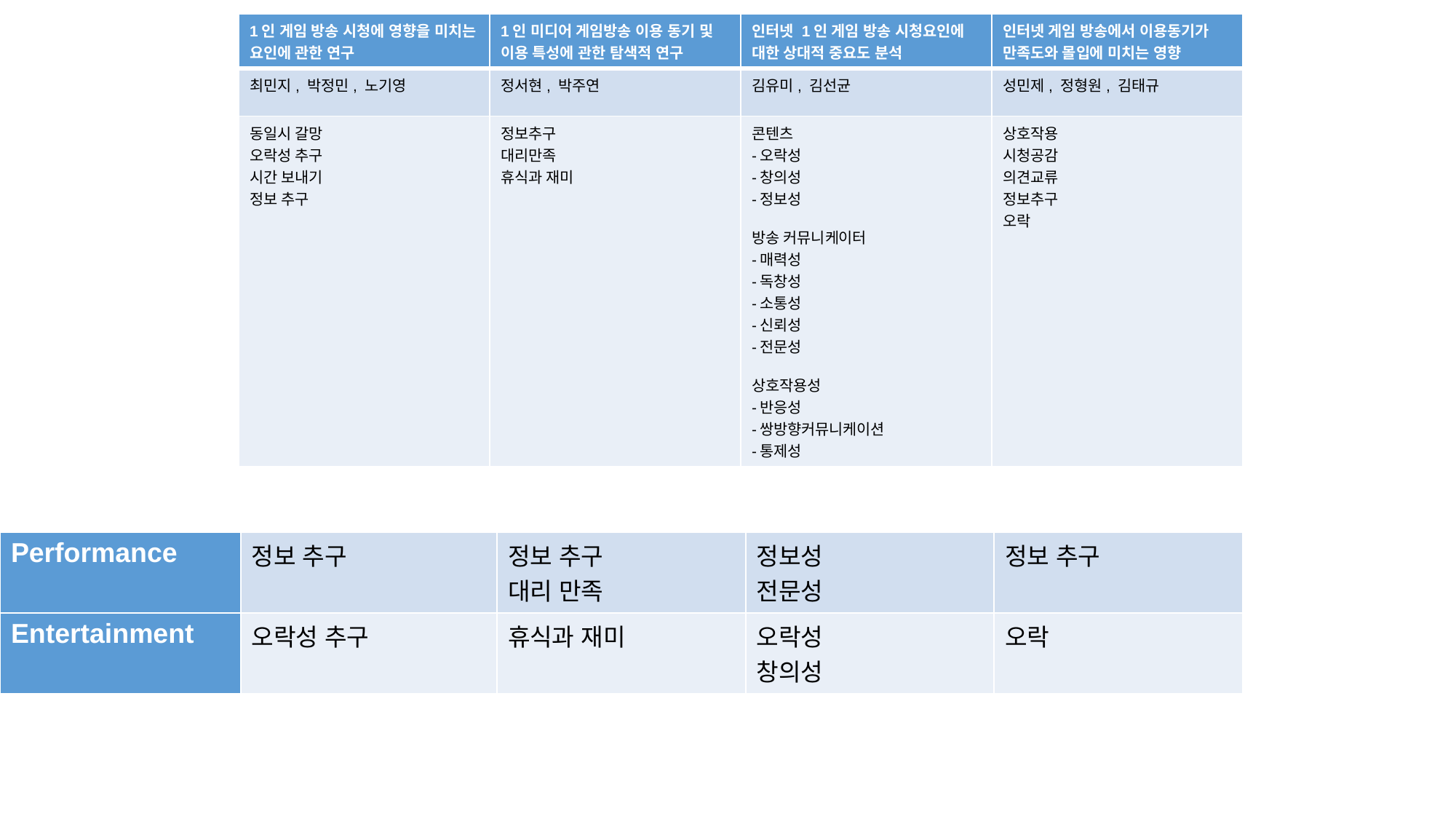

| 1인 게임 방송 시청에 영향을 미치는 요인에 관한 연구 | 1인 미디어 게임방송 이용 동기 및 이용 특성에 관한 탐색적 연구 | 인터넷 1인 게임 방송 시청요인에 대한 상대적 중요도 분석 | 인터넷 게임 방송에서 이용동기가 만족도와 몰입에 미치는 영향 |
| --- | --- | --- | --- |
| 최민지, 박정민, 노기영 | 정서현, 박주연 | 김유미, 김선균 | 성민제, 정형원, 김태규 |
| 동일시 갈망 오락성 추구 시간 보내기 정보 추구 | 정보추구 대리만족 휴식과 재미 | 콘텐츠 -오락성 -창의성 -정보성 방송 커뮤니케이터 -매력성 -독창성 -소통성 -신뢰성 -전문성 상호작용성 -반응성 -쌍방향커뮤니케이션 -통제성 | 상호작용 시청공감 의견교류 정보추구 오락 |
| Performance | 정보 추구 | 정보 추구 대리 만족 | 정보성 전문성 | 정보 추구 |
| --- | --- | --- | --- | --- |
| Entertainment | 오락성 추구 | 휴식과 재미 | 오락성 창의성 | 오락 |